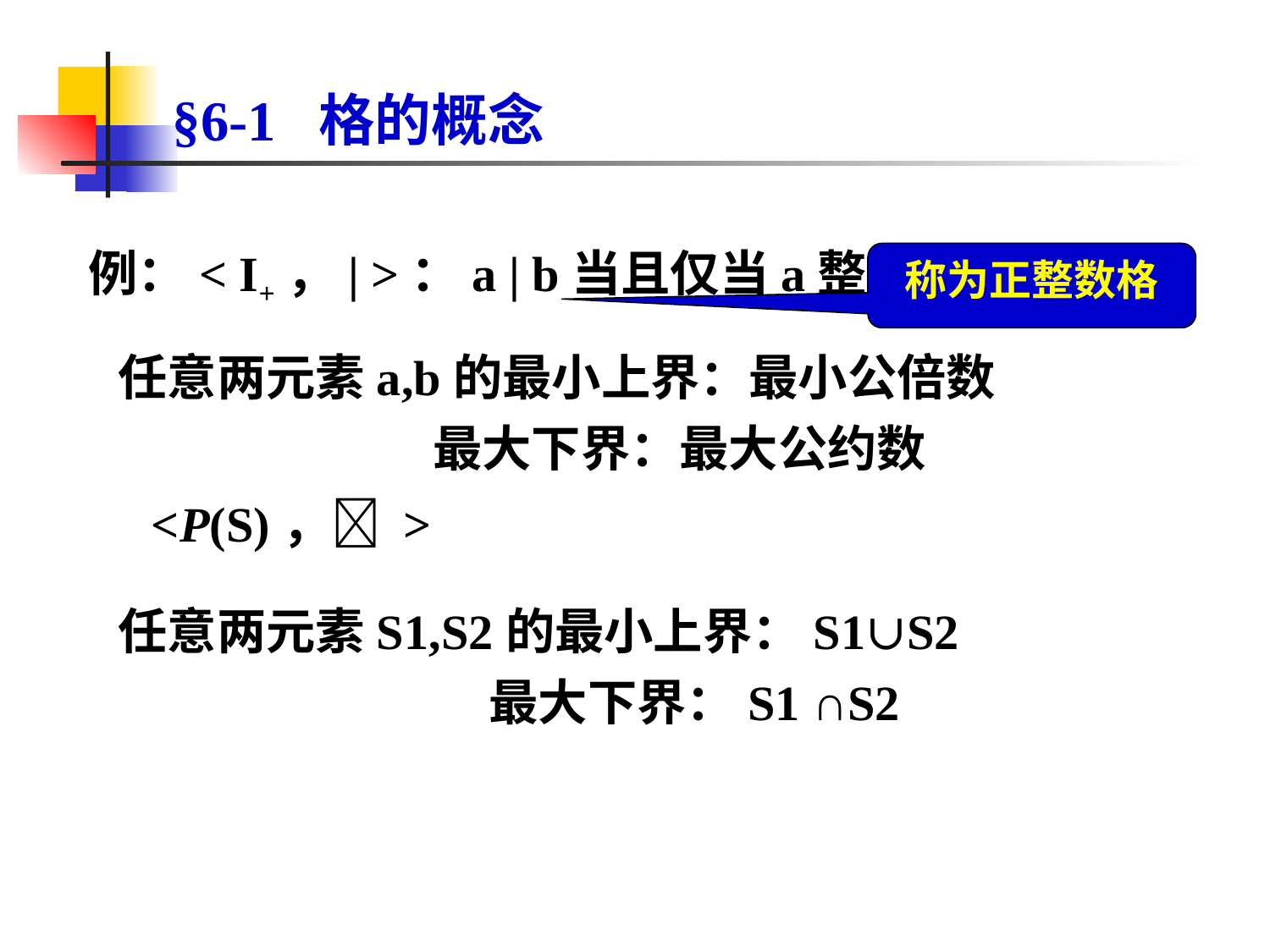

# §6-1  格的概念
 例：< I+，| >：a | b当且仅当a整除b

       <P(S)，⊆ >

称为正整数格
任意两元素a,b的最小上界：最小公倍数
                           最大下界：最大公约数
任意两元素S1,S2的最小上界：S1∪S2
                                最大下界：S1 ∩S2
8